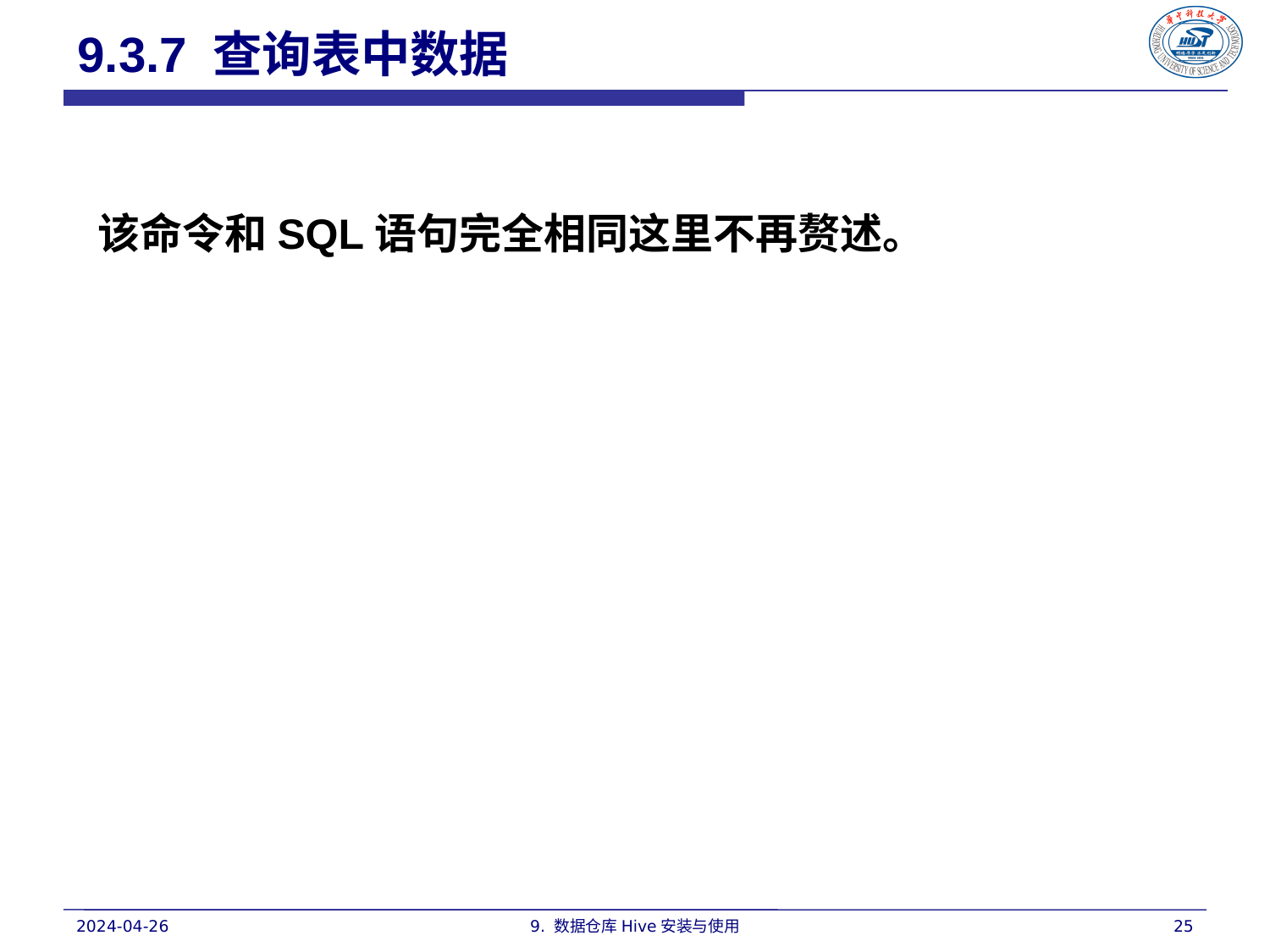

9.3.7 查询表中数据
该命令和SQL语句完全相同这里不再赘述。
2024-04-26
9. 数据仓库Hive安装与使用
25